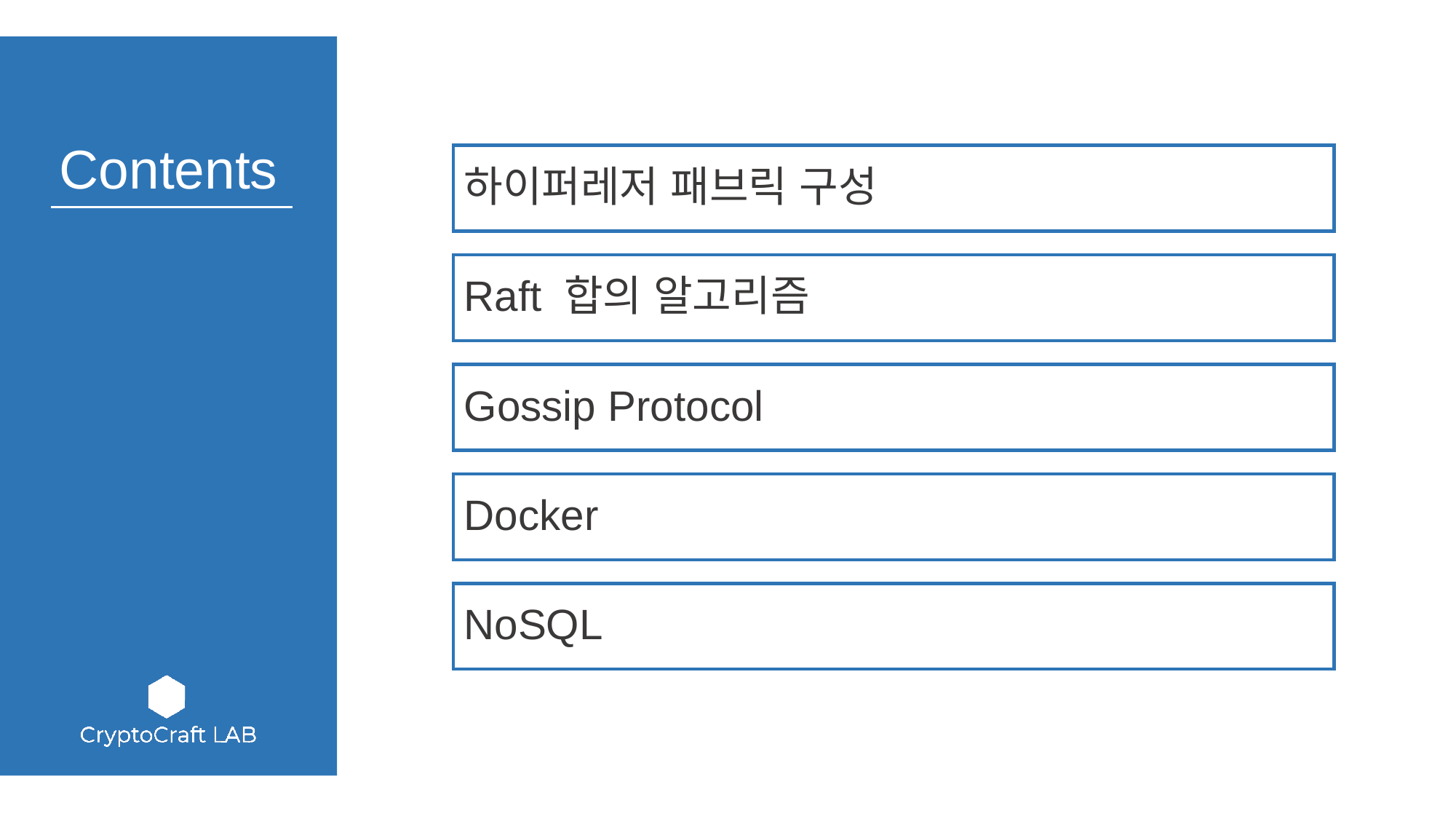

하이퍼레저 패브릭 구성
Raft 합의 알고리즘
Gossip Protocol
Docker
NoSQL